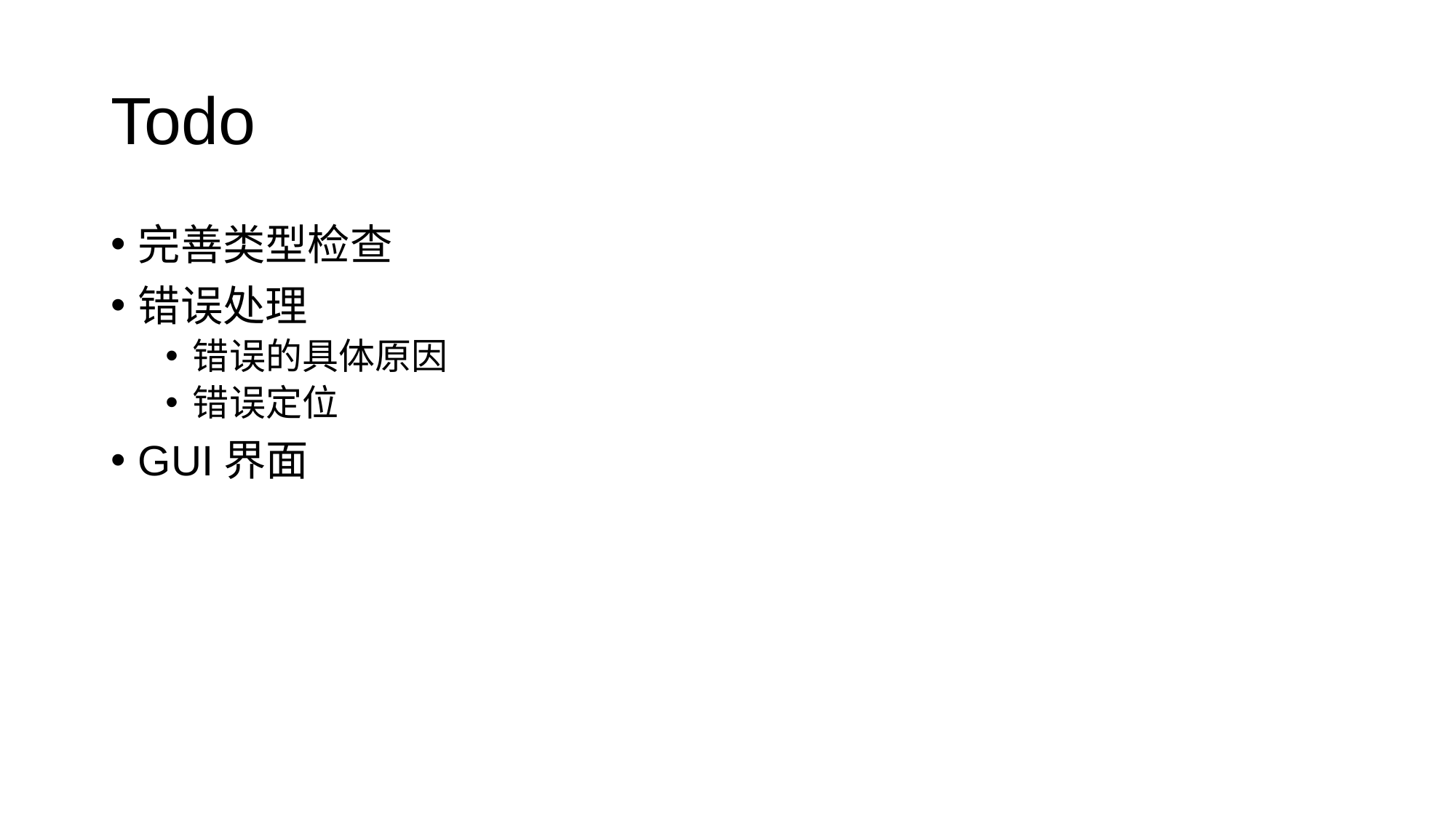

# Todo
完善类型检查
错误处理
错误的具体原因
错误定位
GUI界面